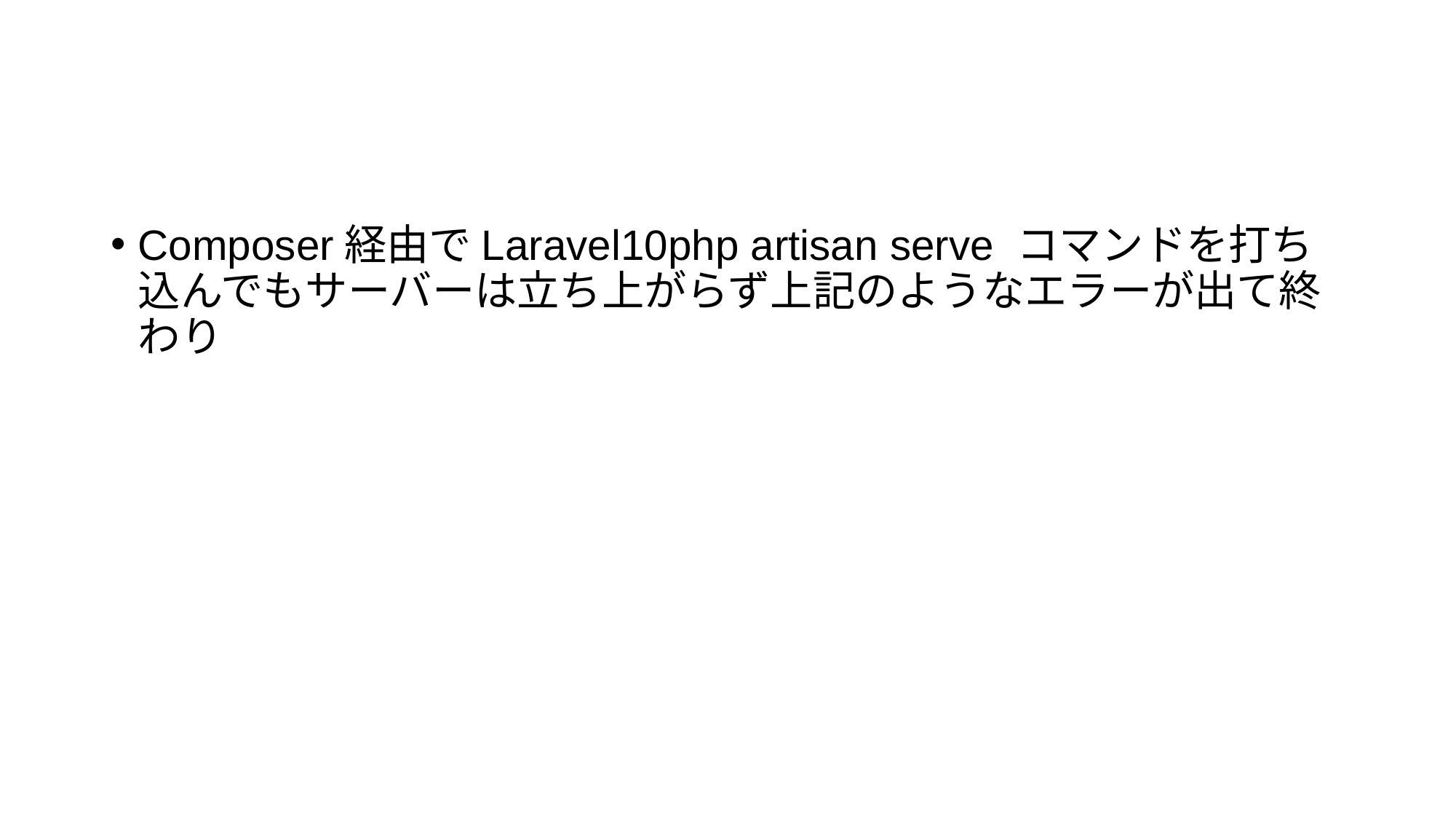

Composer経由でLaravel10php artisan serve コマンドを打ち込んでもサーバーは立ち上がらず上記のようなエラーが出て終わり